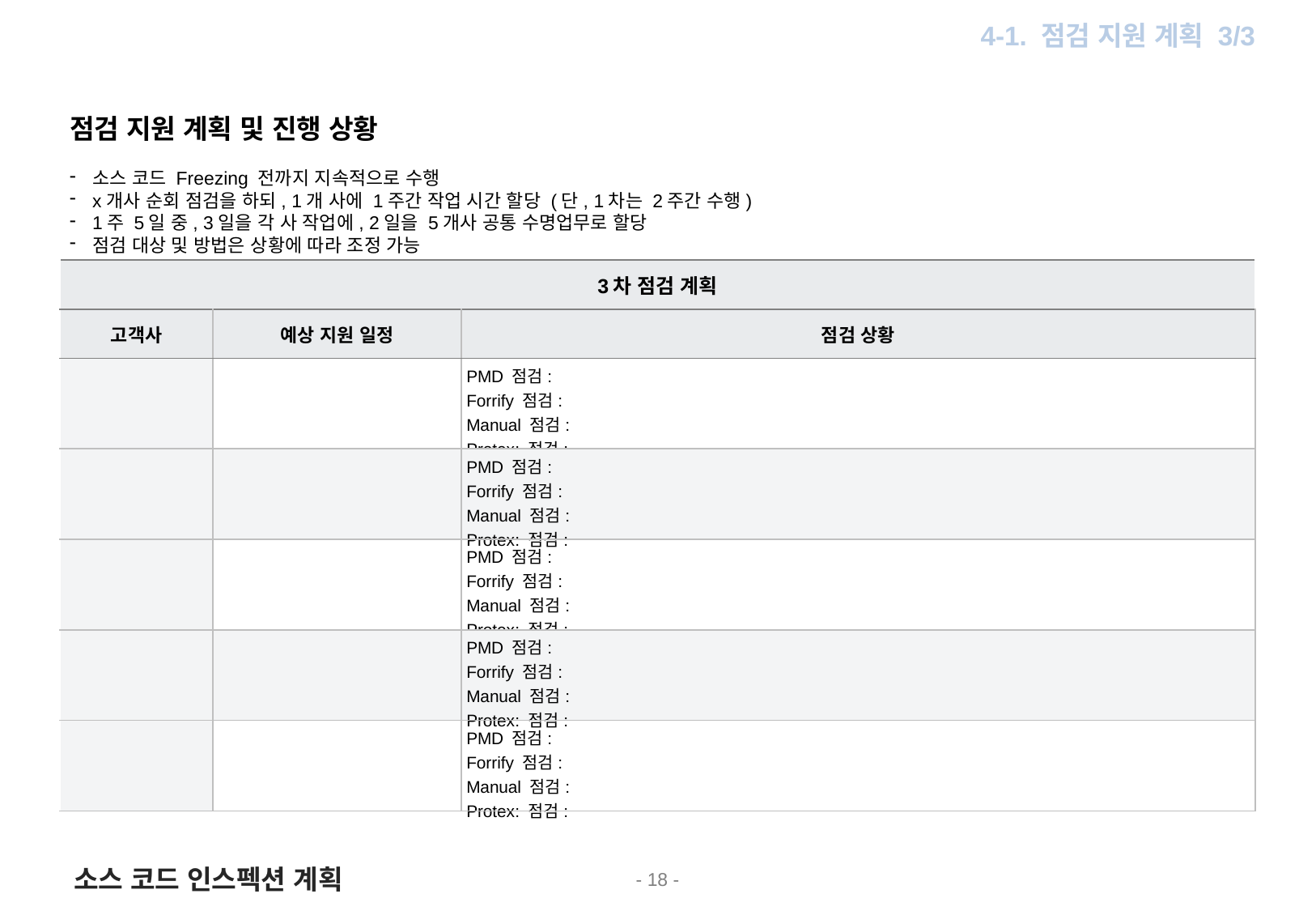

4. Schedule
4-1. 점검 지원 계획 3/3
점검 지원 계획 및 진행 상황

소스 코드 Freezing 전까지 지속적으로 수행
x개사 순회 점검을 하되, 1개 사에 1주간 작업 시간 할당 (단, 1차는 2주간 수행)
1주 5일 중, 3일을 각 사 작업에, 2일을 5개사 공통 수명업무로 할당
점검 대상 및 방법은 상황에 따라 조정 가능

| 3차 점검 계획 |  |  |
| --- | --- | --- |
| 고객사 | 예상 지원 일정 | 점검 상황 |
|  |  | PMD 점검: Forrify 점검: Manual 점검: Protex: 점검: |
|  |  | PMD 점검: Forrify 점검: Manual 점검: Protex: 점검: |
|  |  | PMD 점검: Forrify 점검: Manual 점검: Protex: 점검: |
|  |  | PMD 점검: Forrify 점검: Manual 점검: Protex: 점검: |
|  |  | PMD 점검: Forrify 점검: Manual 점검: Protex: 점검: |